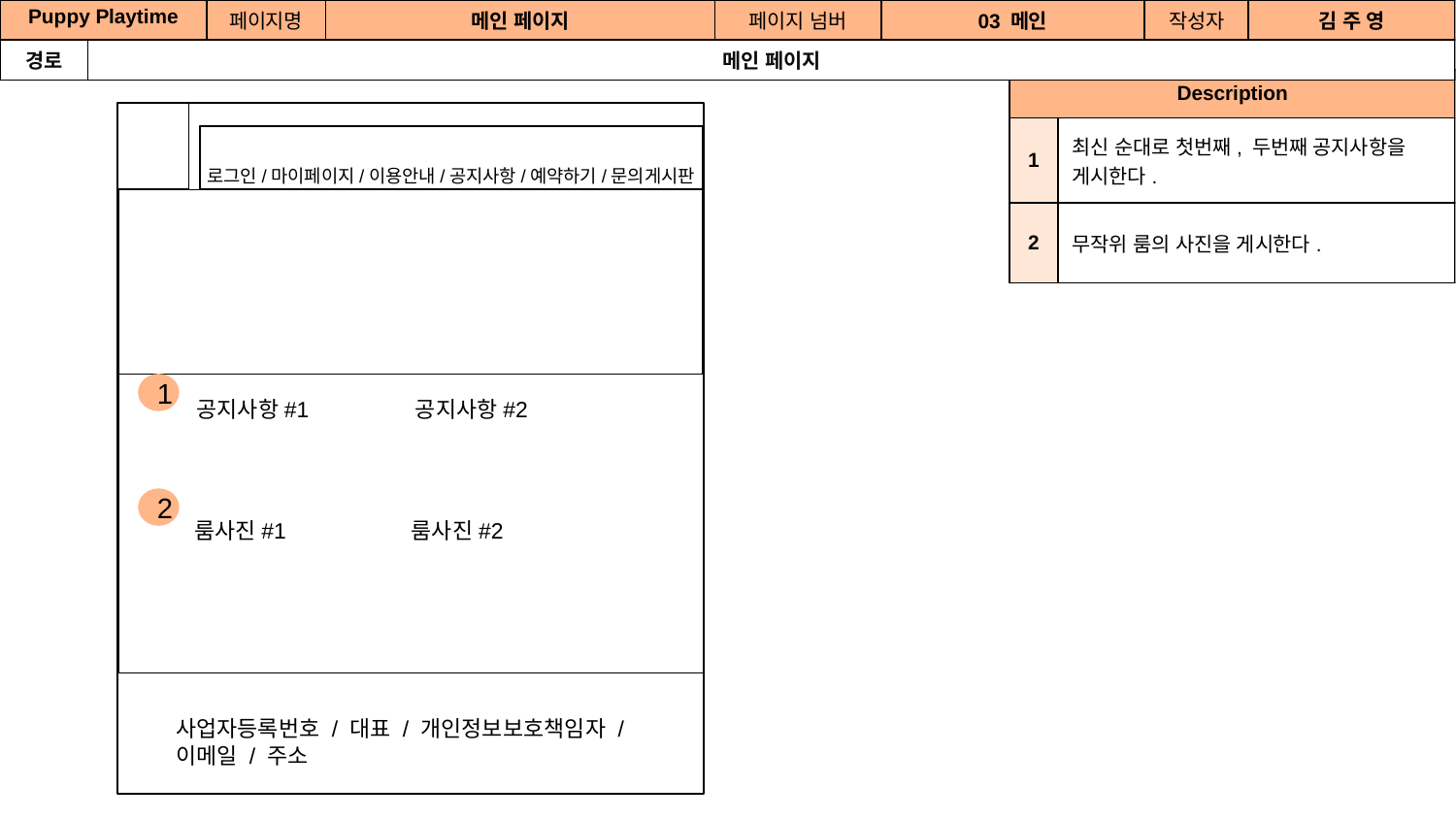

공간(오피스) 대여 시스템
공간(오피스) 대여 시스템
| Puppy Playtime | 김 주 영 | 페이지명 | 메인 페이지 | 페이지 넘버 | 03 메인 | 작성자 | 김 주 영 |
| --- | --- | --- | --- | --- | --- | --- | --- |
| 경로 | 메인 페이지 | 김 주 영 | 김 주 영 | 김 주 영 | 김 주 영 | 김 주 영 | 김 주 영 |
| Description | 1. 문의게시판 : 고객센터의 문의게시판으로 이동 -> 로그인이 안 되어있을 시 로그인 페이지로 이동 2. 이용요금 : 이용안내의 룸정보로 이동 3. 예약하기 : 예약페이지로 이동 -> 로그인이 안 되어있을 시 로그인 페이지로 이동 4. 시설안내 : 이용안내의 시설안내로 이동 |
| --- | --- |
| 1 | 최신 순대로 첫번째, 두번째 공지사항을 게시한다. |
| 2 | 무작위 룸의 사진을 게시한다. |

로그인/마이페이지/이용안내/공지사항/예약하기/문의게시판

공지사항#1                공지사항#2
룸사진#1                   룸사진#2
사업자등록번호 / 대표 / 개인정보보호책임자 / 이메일 / 주소
1
2